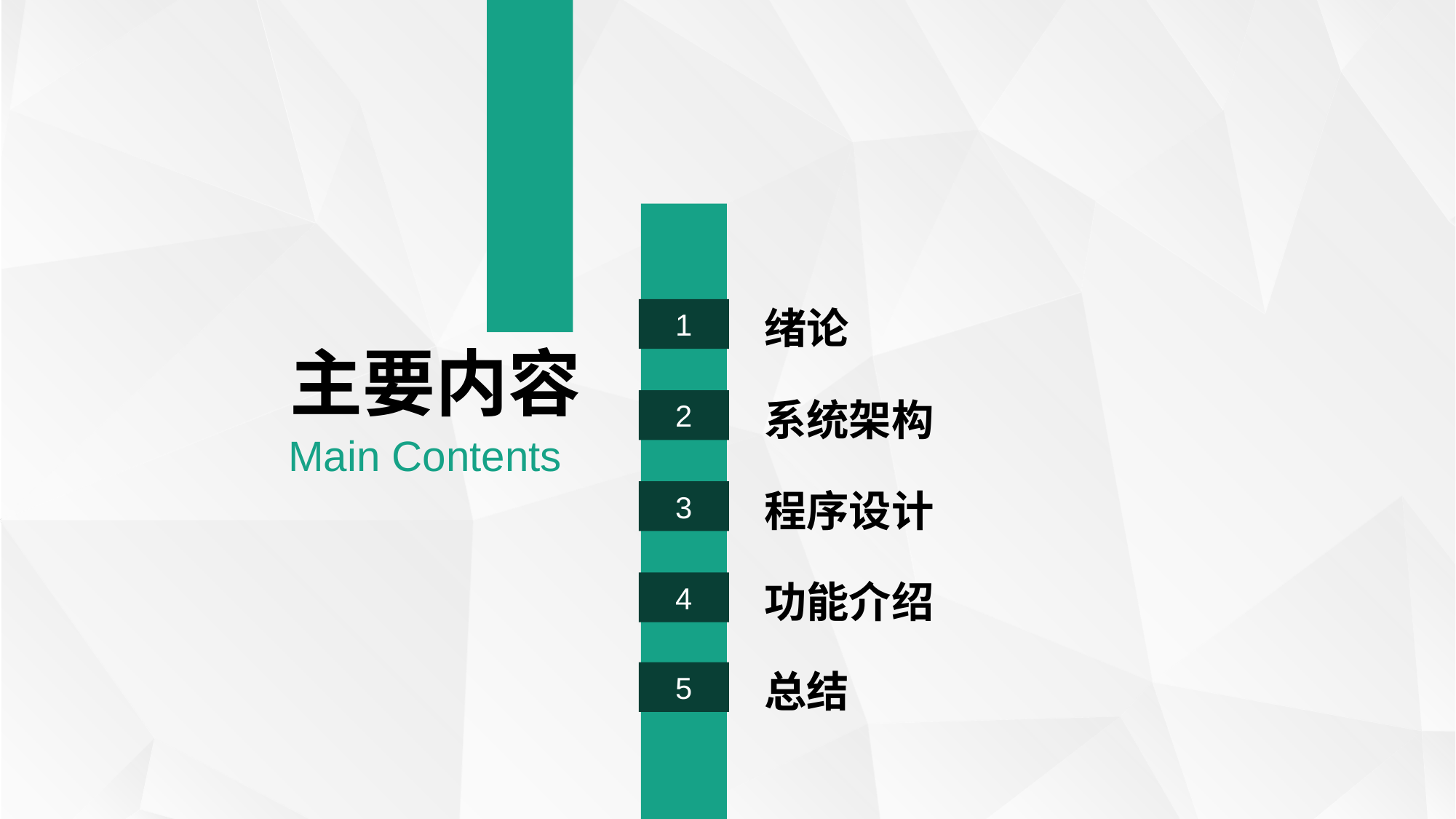

绪论
1
主要内容
系统架构
2
Main Contents
程序设计
3
功能介绍
4
总结
5